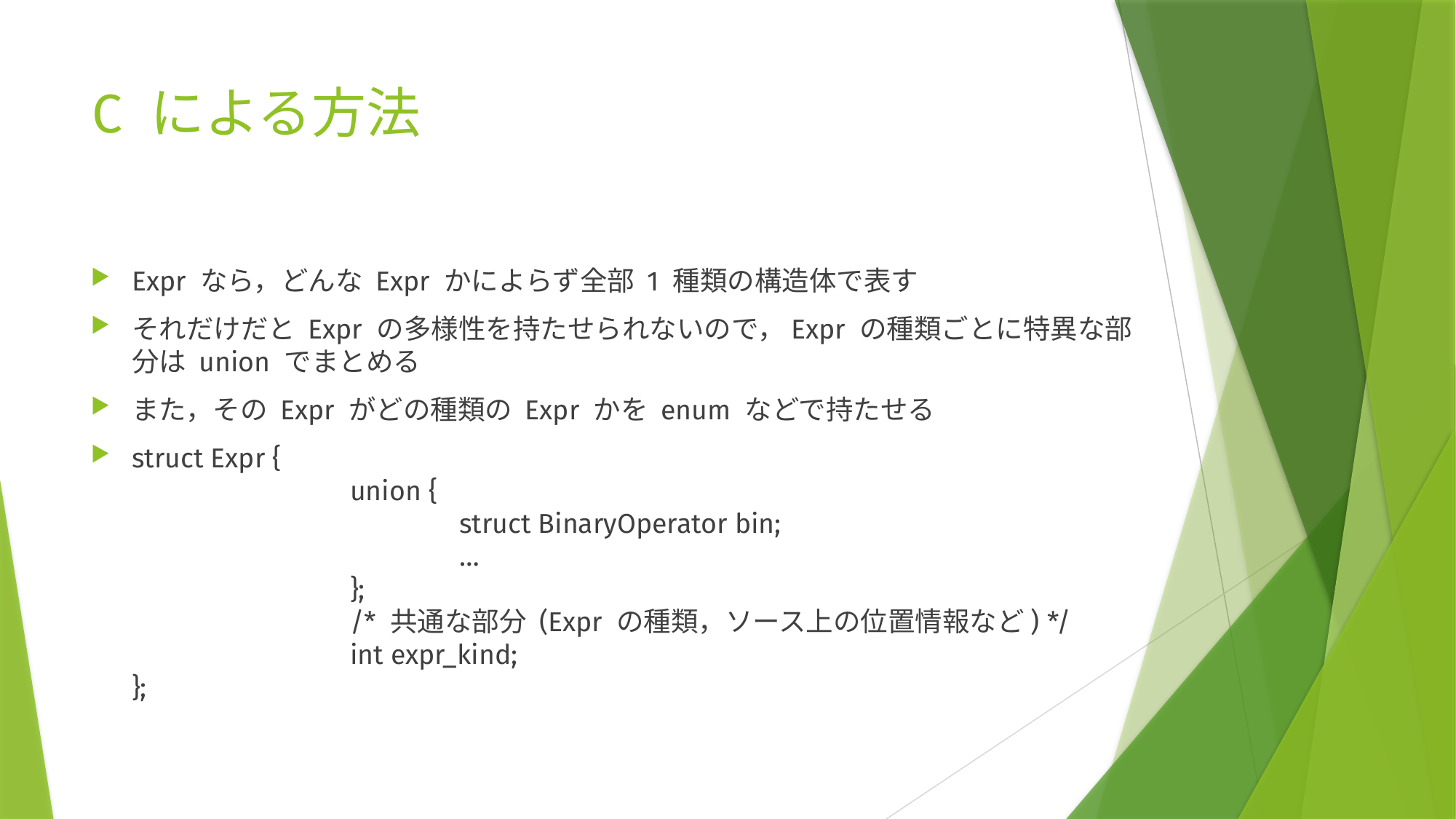

# C による方法
Expr なら，どんな Expr かによらず全部 1 種類の構造体で表す
それだけだと Expr の多様性を持たせられないので，Expr の種類ごとに特異な部分は union でまとめる
また，その Expr がどの種類の Expr かを enum などで持たせる
struct Expr {
		union {
			struct BinaryOperator bin;
			…
		};
		/* 共通な部分 (Expr の種類，ソース上の位置情報など) */
		int expr_kind;
};